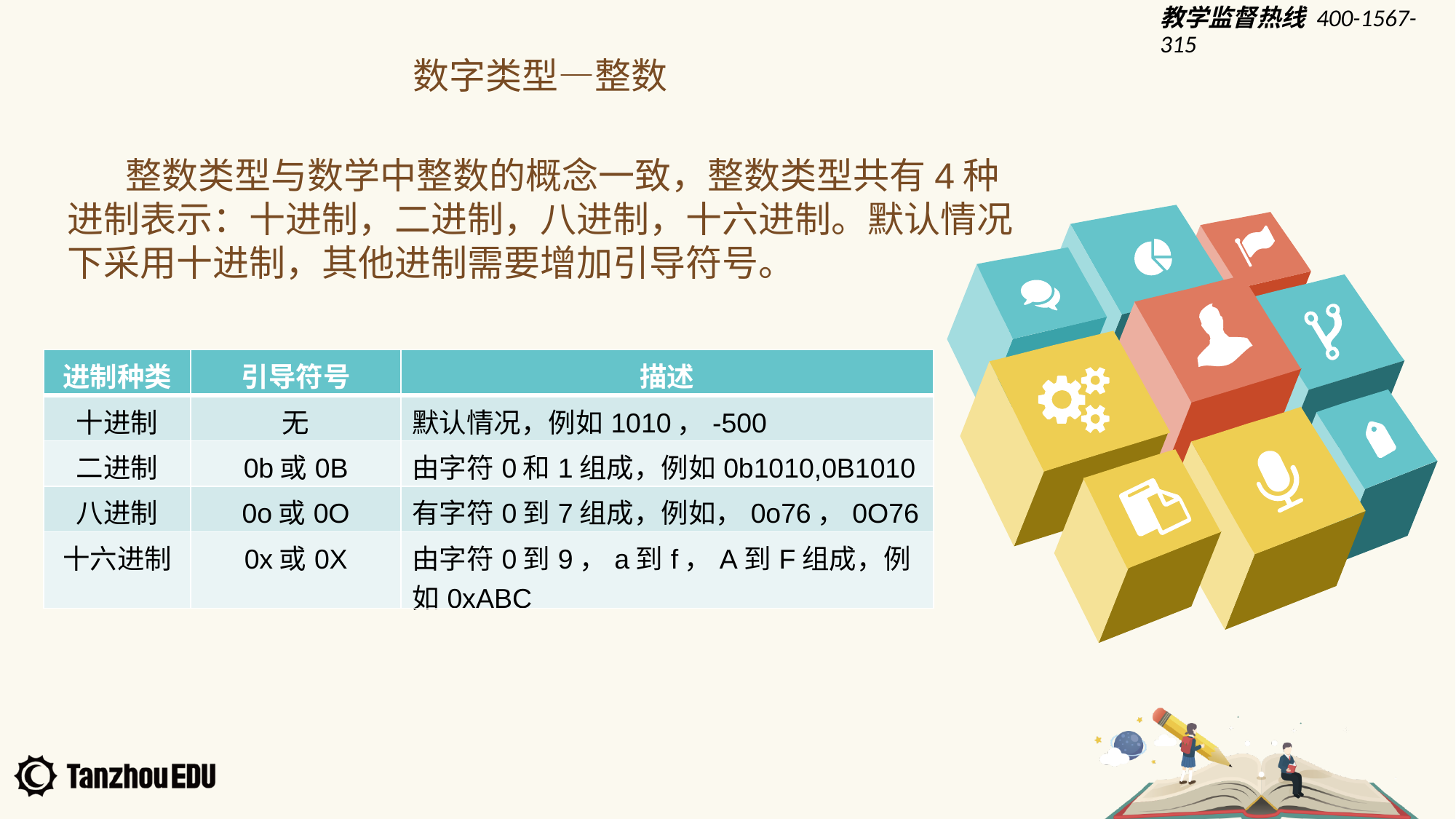

数字类型—整数

      整数类型与数学中整数的概念一致，整数类型共有4种进制表示：十进制，二进制，八进制，十六进制。默认情况下采用十进制，其他进制需要增加引导符号。

| 进制种类 | 引导符号 | 描述 |
| --- | --- | --- |
| 十进制 | 无 | 默认情况，例如1010，-500 |
| 二进制 | 0b或0B | 由字符0和1组成，例如0b1010,0B1010 |
| 八进制 | 0o或0O | 有字符0到7组成，例如，0o76，0O76 |
| 十六进制 | 0x或0X | 由字符0到9，a到f，A到F组成，例如0xABC |